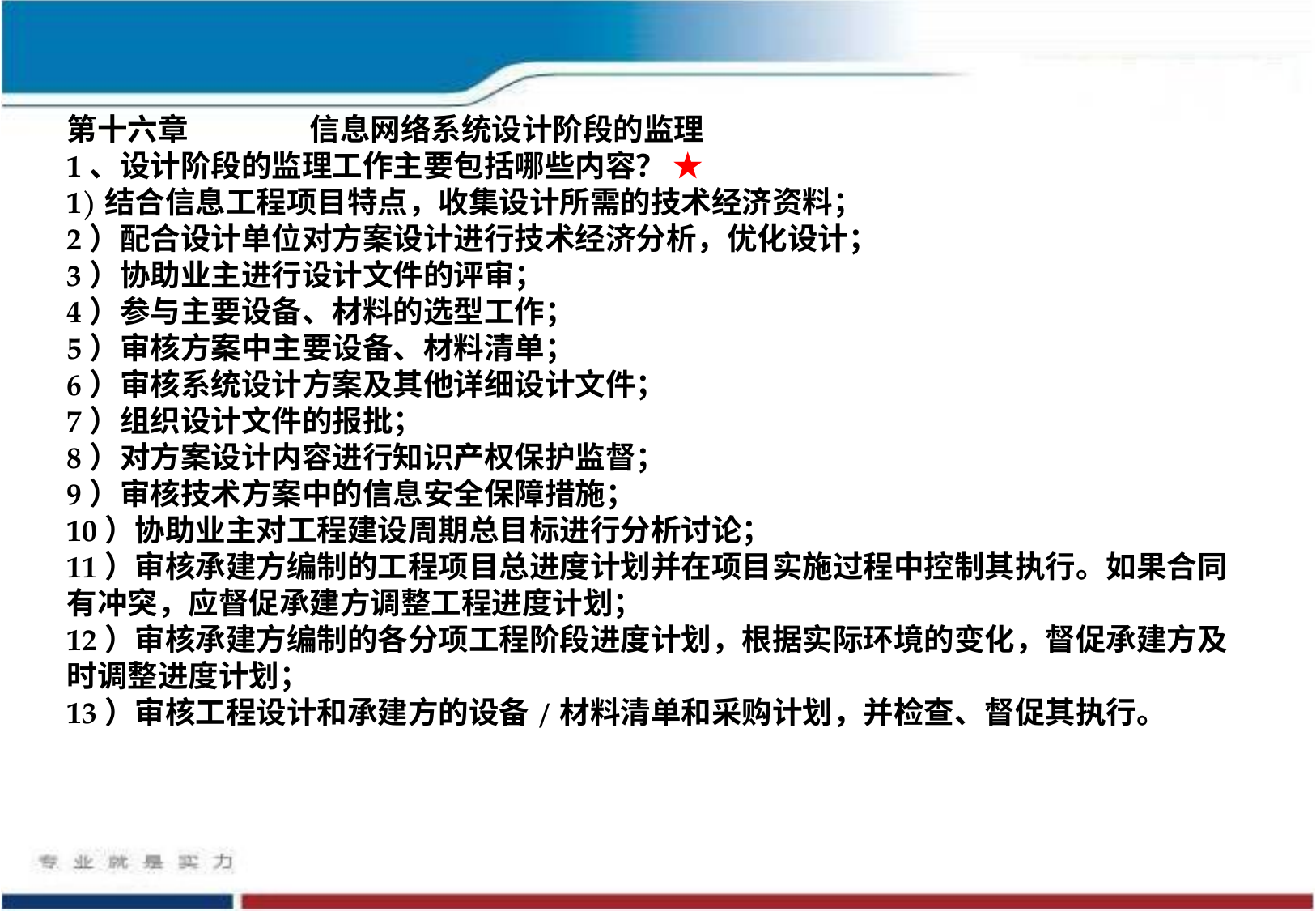

第十六章	信息网络系统设计阶段的监理
1、设计阶段的监理工作主要包括哪些内容？ ★
1)结合信息工程项目特点，收集设计所需的技术经济资料；
2）配合设计单位对方案设计进行技术经济分析，优化设计；
3）协助业主进行设计文件的评审；
4）参与主要设备、材料的选型工作；
5）审核方案中主要设备、材料清单；
6）审核系统设计方案及其他详细设计文件；
7）组织设计文件的报批；
8）对方案设计内容进行知识产权保护监督；
9）审核技术方案中的信息安全保障措施；
10）协助业主对工程建设周期总目标进行分析讨论；
11）审核承建方编制的工程项目总进度计划并在项目实施过程中控制其执行。如果合同有冲突，应督促承建方调整工程进度计划；
12）审核承建方编制的各分项工程阶段进度计划，根据实际环境的变化，督促承建方及时调整进度计划；
13）审核工程设计和承建方的设备/材料清单和采购计划，并检查、督促其执行。